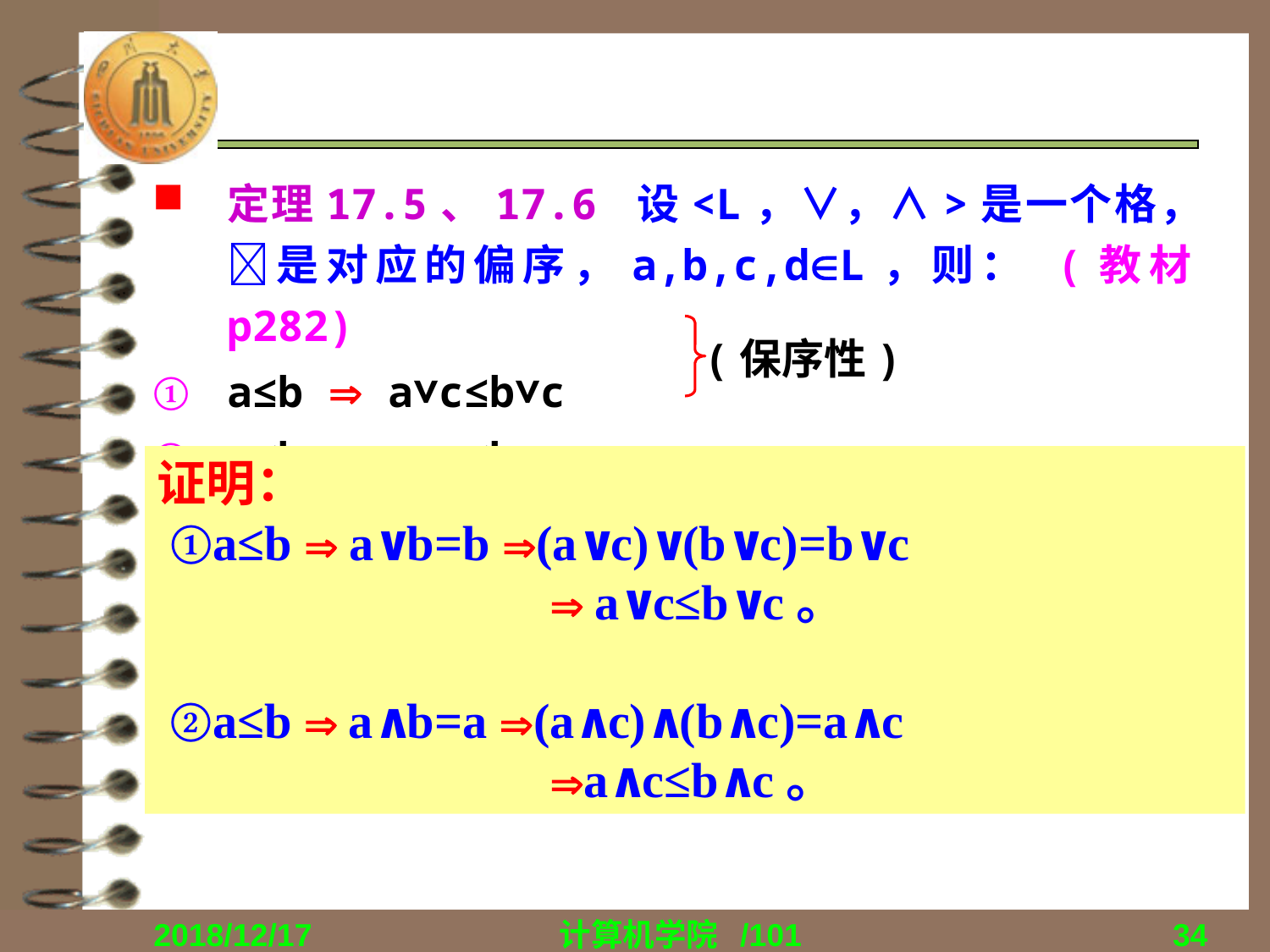

#
定理17.5、17.6 设<L，∨，∧>是一个格， ≤是对应的偏序，a,b,c,d∈L，则： (教材p282)
a≤b ⇒ a∨c≤b∨c
a≤b ⇒ a∧c≤b∧c

(保序性)
证明：
 ①a≤b ⇒ a∨b=b ⇒(a∨c)∨(b∨c)=b∨c
                                ⇒ a∨c≤b∨c。

 ②a≤b ⇒ a∧b=a ⇒(a∧c)∧(b∧c)=a∧c
                                ⇒a∧c≤b∧c。
2018/12/17
计算机学院  /101
34